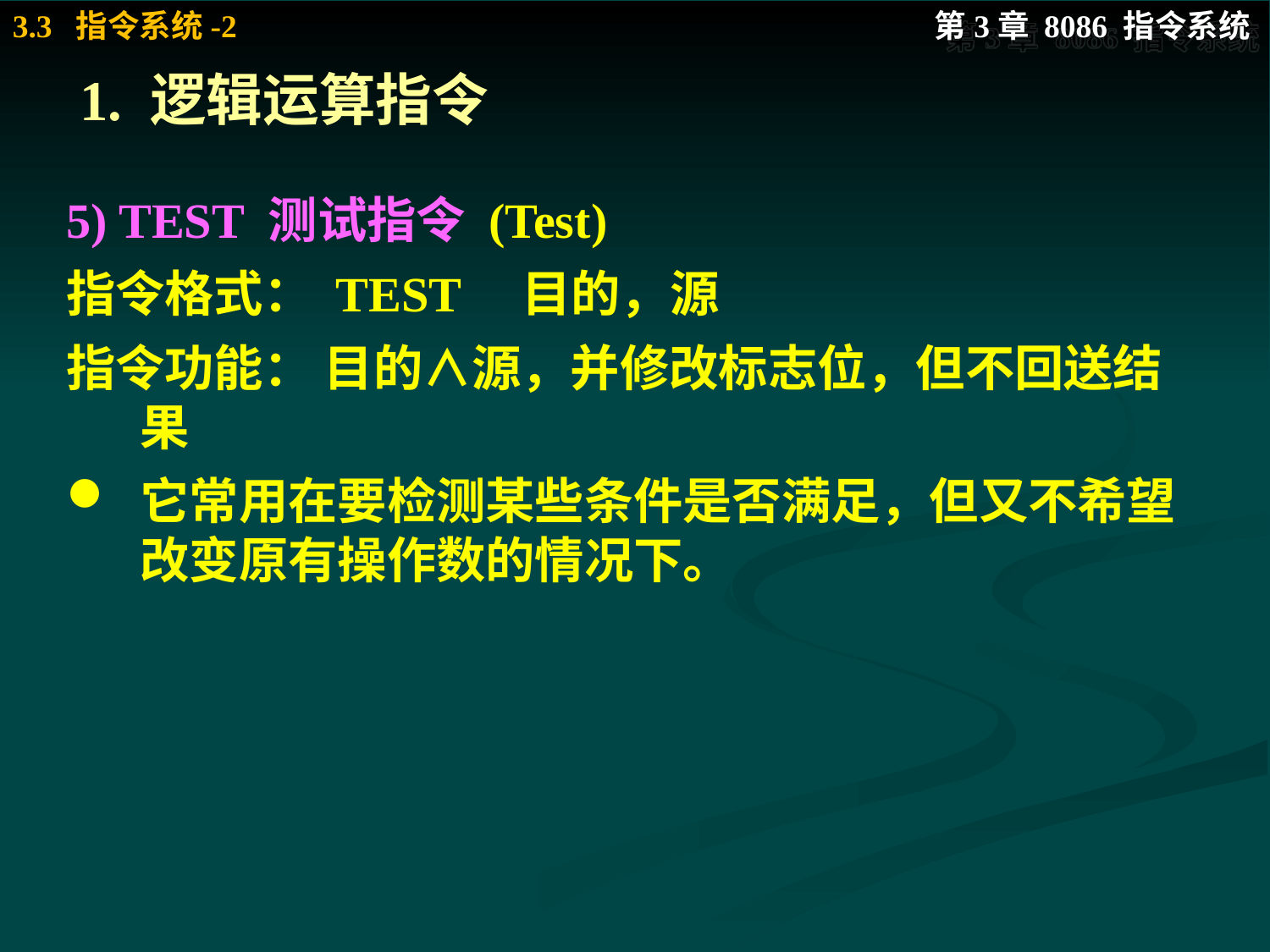

# 1. 逻辑运算指令
5) TEST 测试指令 (Test)
指令格式： TEST    目的，源
指令功能： 目的∧源，并修改标志位，但不回送结果
它常用在要检测某些条件是否满足，但又不希望改变原有操作数的情况下。